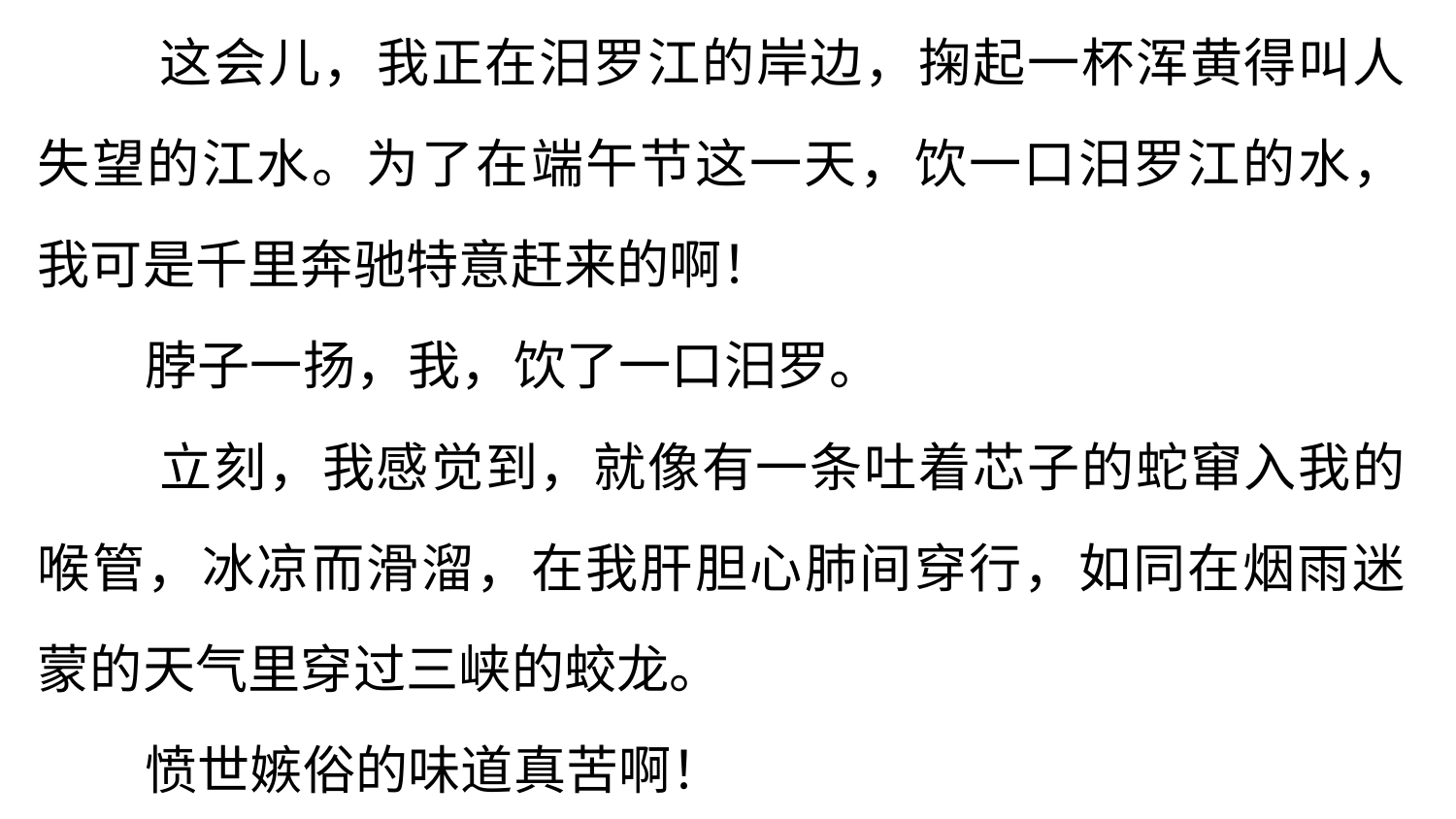

这会儿，我正在汨罗江的岸边，掬起一杯浑黄得叫人失望的江水。为了在端午节这一天，饮一口汨罗江的水，我可是千里奔驰特意赶来的啊！
        脖子一扬，我，饮了一口汨罗。
        立刻，我感觉到，就像有一条吐着芯子的蛇窜入我的喉管，冰凉而滑溜，在我肝胆心肺间穿行，如同在烟雨迷蒙的天气里穿过三峡的蛟龙。
        愤世嫉俗的味道真苦啊！